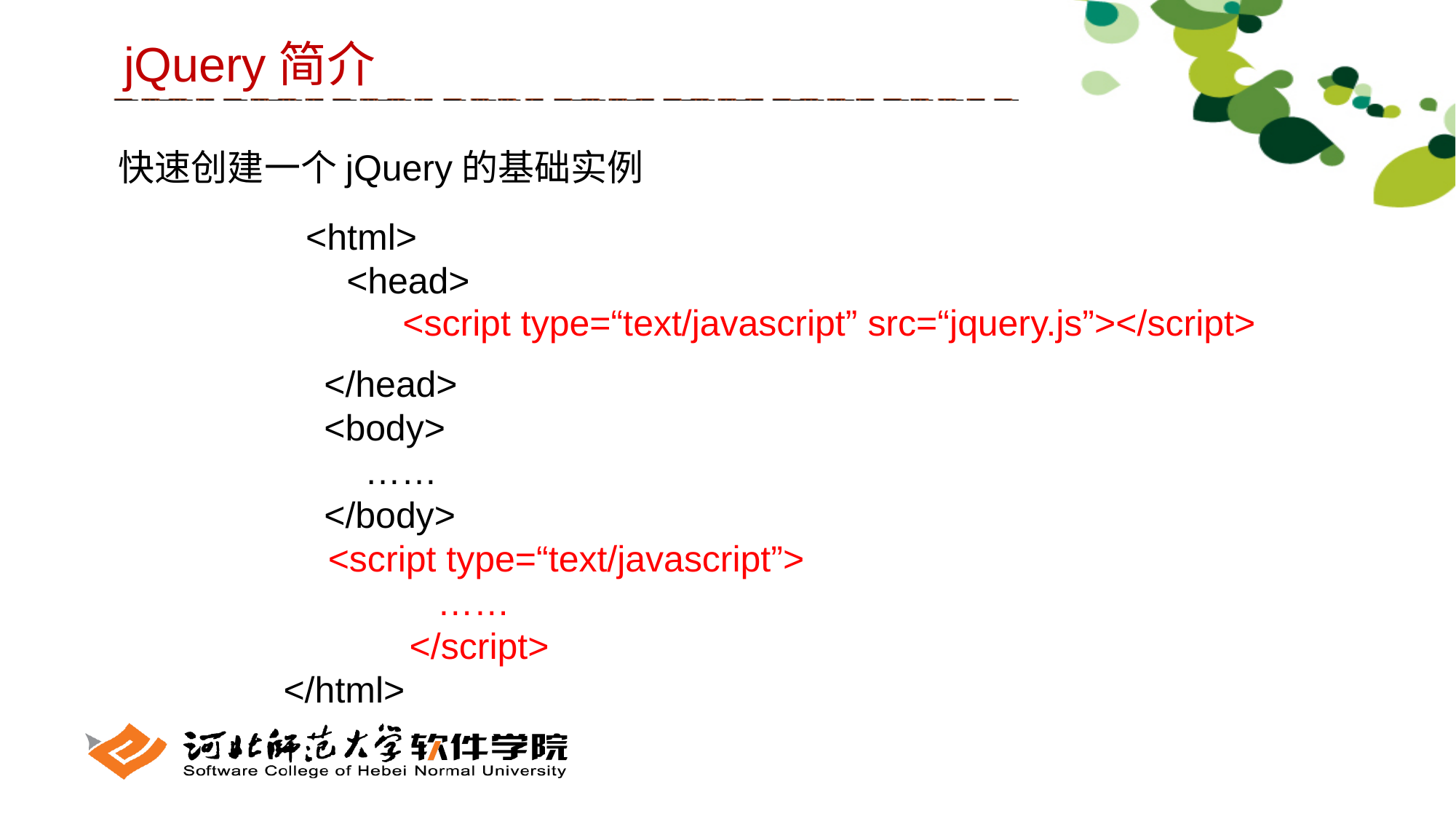

jQuery简介
快速创建一个jQuery的基础实例

<html>
    <head>

<script type=“text/javascript” src=“jquery.js”></script>
    </head>
    <body>
        ……
    </body>

</html>

<script type=“text/javascript”>
	……
        </script>